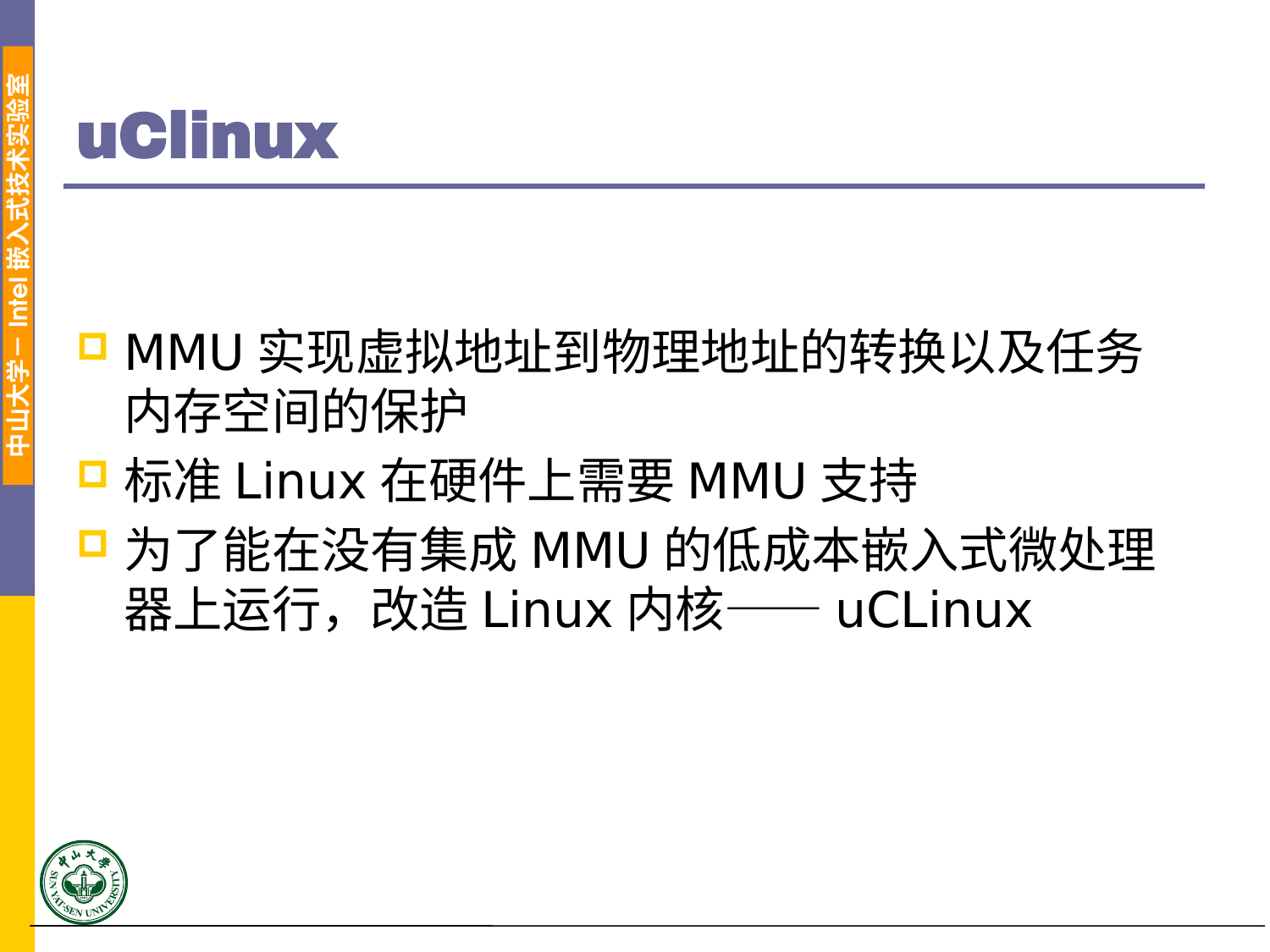

# uClinux
MMU实现虚拟地址到物理地址的转换以及任务内存空间的保护
标准Linux在硬件上需要MMU支持
为了能在没有集成MMU的低成本嵌入式微处理器上运行，改造Linux内核——uCLinux